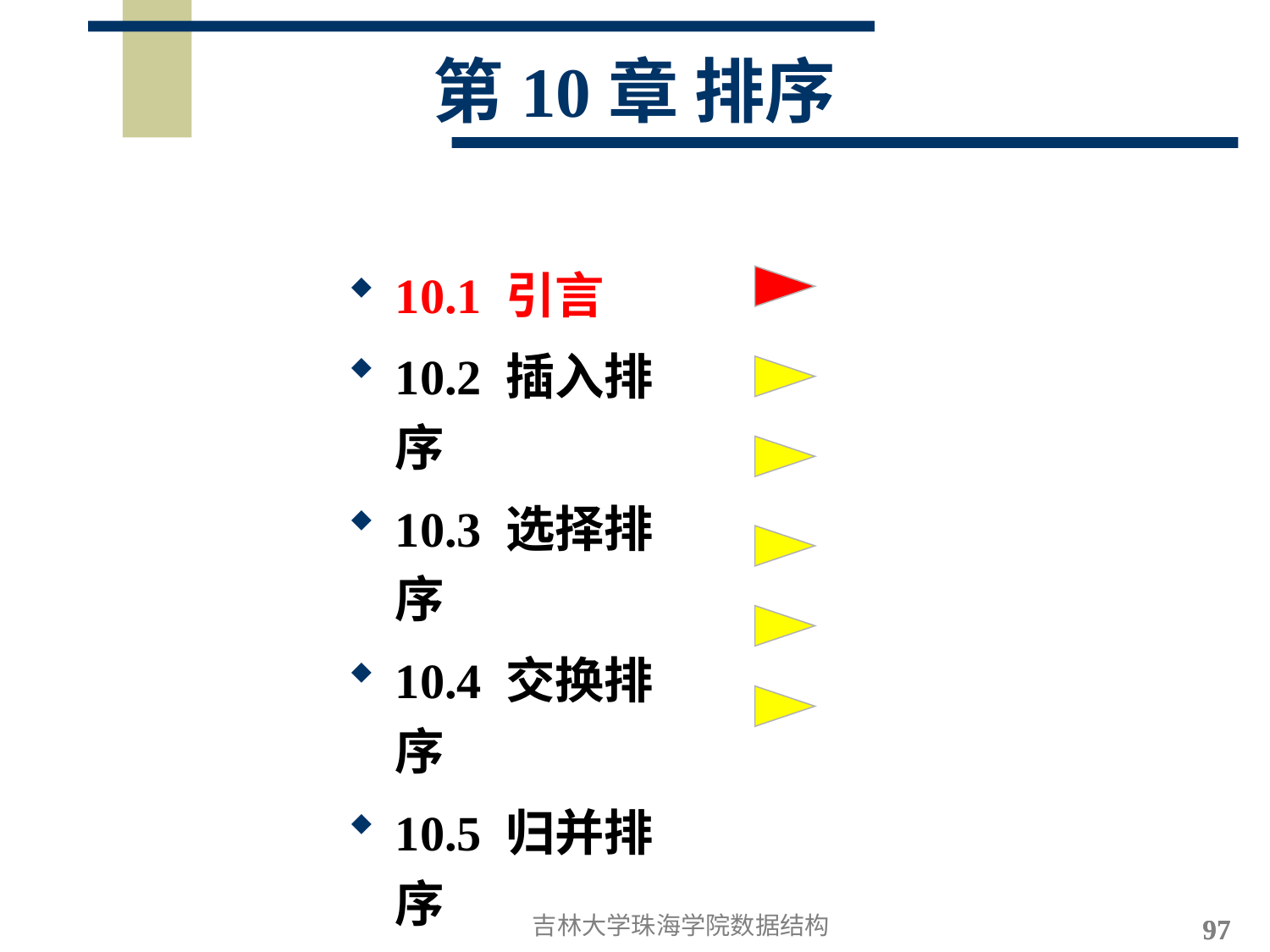

# 第10章 排序
10.1 引言
10.2 插入排序
10.3 选择排序
10.4 交换排序
10.5 归并排序
10.6 外排序

97
吉林大学珠海学院数据结构